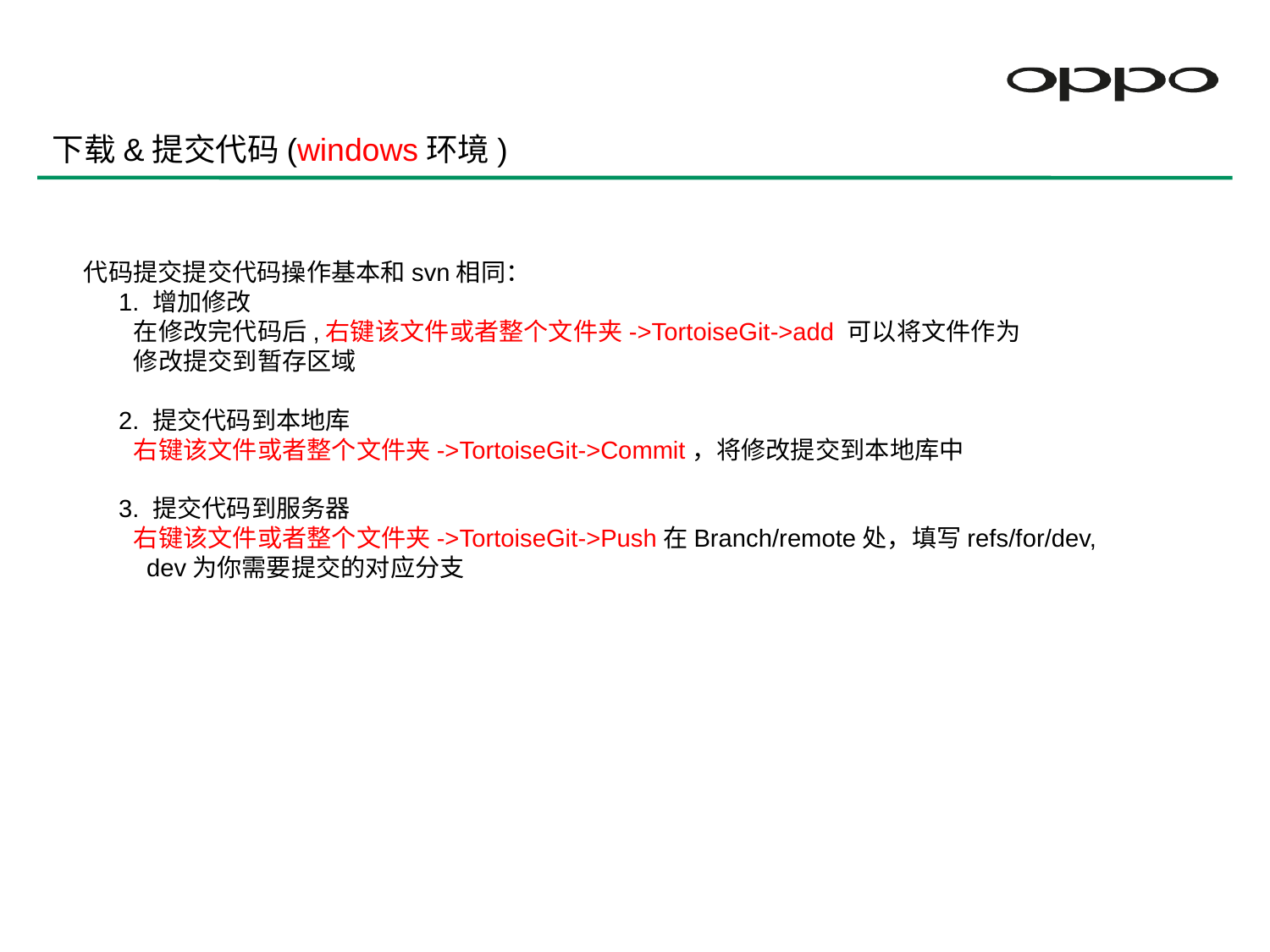

下载&提交代码(windows环境)

代码提交提交代码操作基本和svn相同：
     1. 增加修改
        在修改完代码后,右键该文件或者整个文件夹->TortoiseGit->add 可以将文件作为
        修改提交到暂存区域

     2. 提交代码到本地库
        右键该文件或者整个文件夹->TortoiseGit->Commit，将修改提交到本地库中

     3. 提交代码到服务器
        右键该文件或者整个文件夹->TortoiseGit->Push在Branch/remote处，填写refs/for/dev,
         dev为你需要提交的对应分支